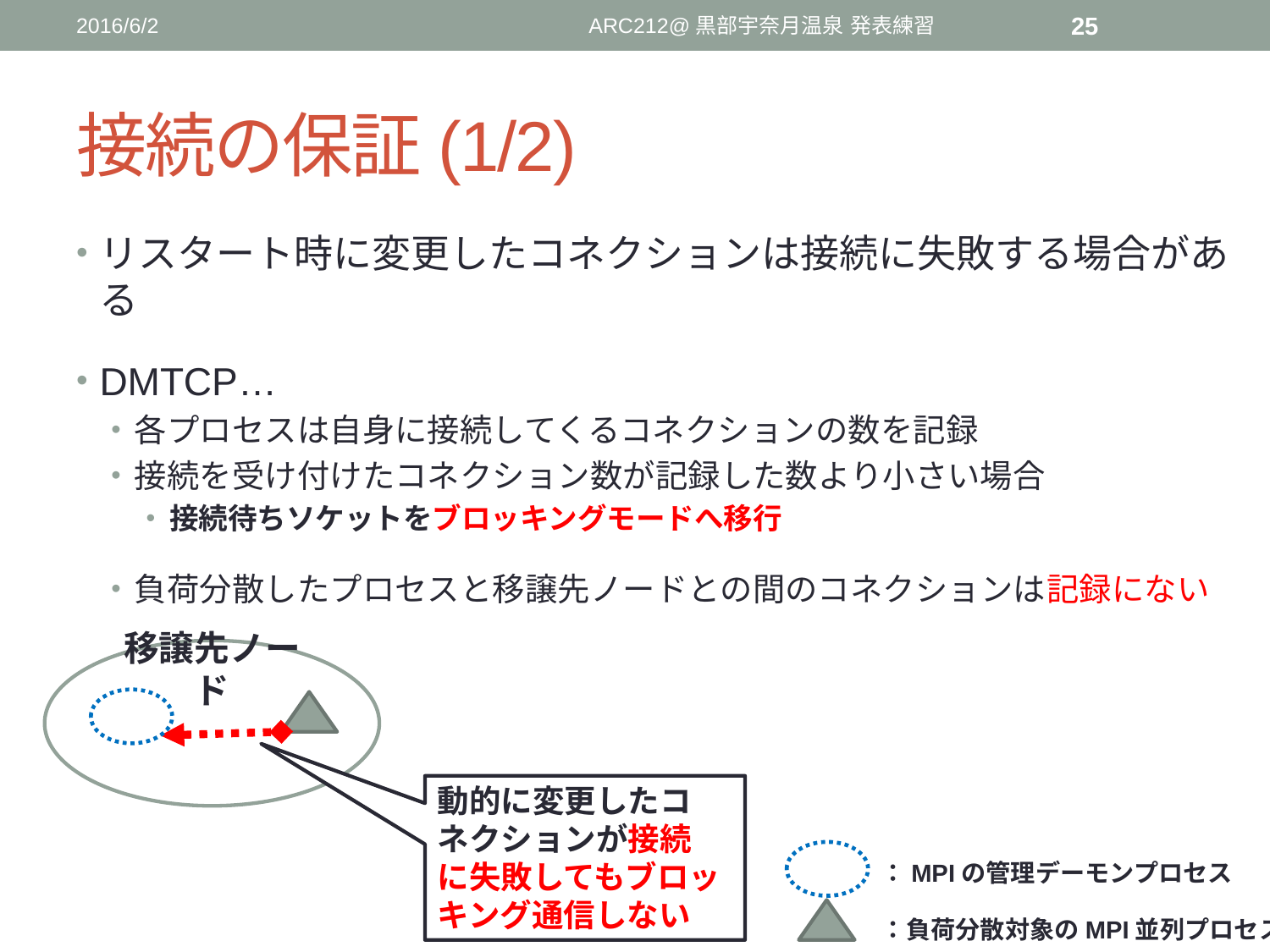

2016/6/2
ARC212@黒部宇奈月温泉 発表練習
25
# 接続の保証(1/2)
リスタート時に変更したコネクションは接続に失敗する場合がある

DMTCP…
各プロセスは自身に接続してくるコネクションの数を記録
接続を受け付けたコネクション数が記録した数より小さい場合
接続待ちソケットをブロッキングモードへ移行

負荷分散したプロセスと移譲先ノードとの間のコネクションは記録にない

移譲先ノード

動的に変更したコネクションが接続に失敗してもブロッキング通信しない

：MPIの管理デーモンプロセス

：負荷分散対象のMPI並列プロセス